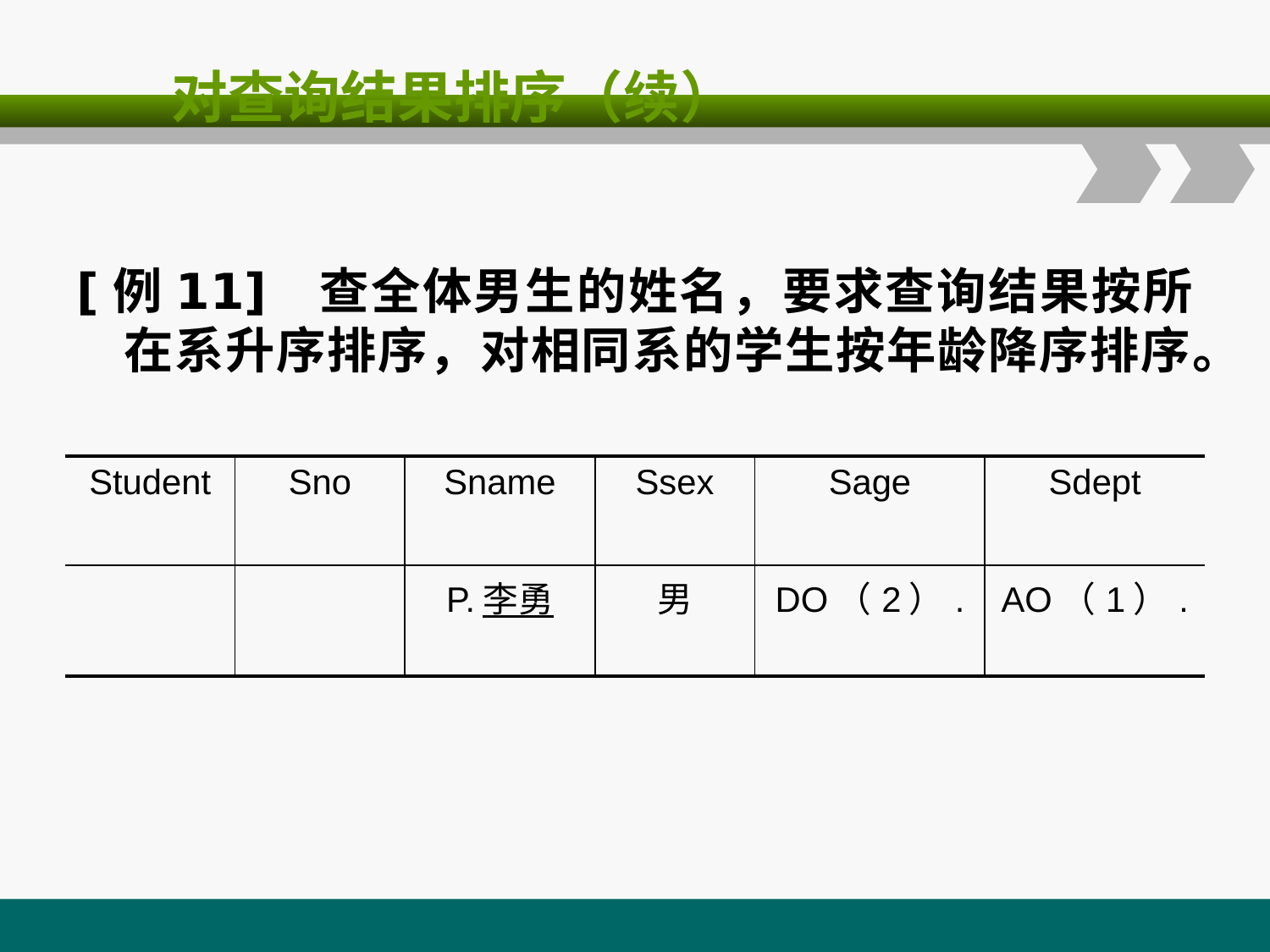

# 对查询结果排序（续）
[例11]  查全体男生的姓名，要求查询结果按所在系升序排序，对相同系的学生按年龄降序排序。

| Student | Sno | Sname | Ssex | Sage | Sdept |
| --- | --- | --- | --- | --- | --- |
|  |  | P.李勇 | 男 | DO（2）. | AO（1）. |